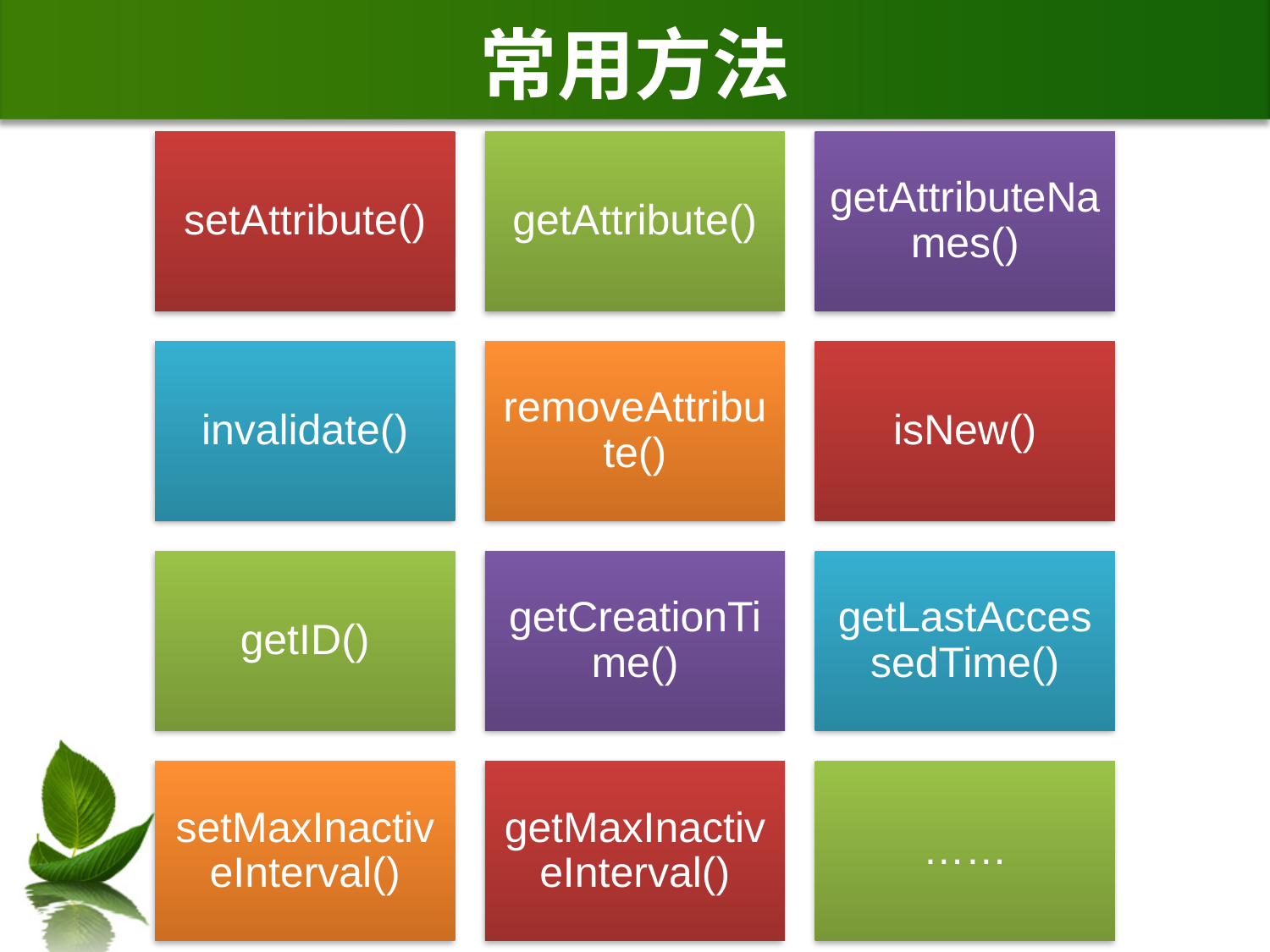

# 常用方法
setAttribute()
getAttribute()
getAttributeNames()
invalidate()
removeAttribute()
isNew()
getID()
getCreationTime()
getLastAccessedTime()
setMaxInactiveInterval()
getMaxInactiveInterval()
……